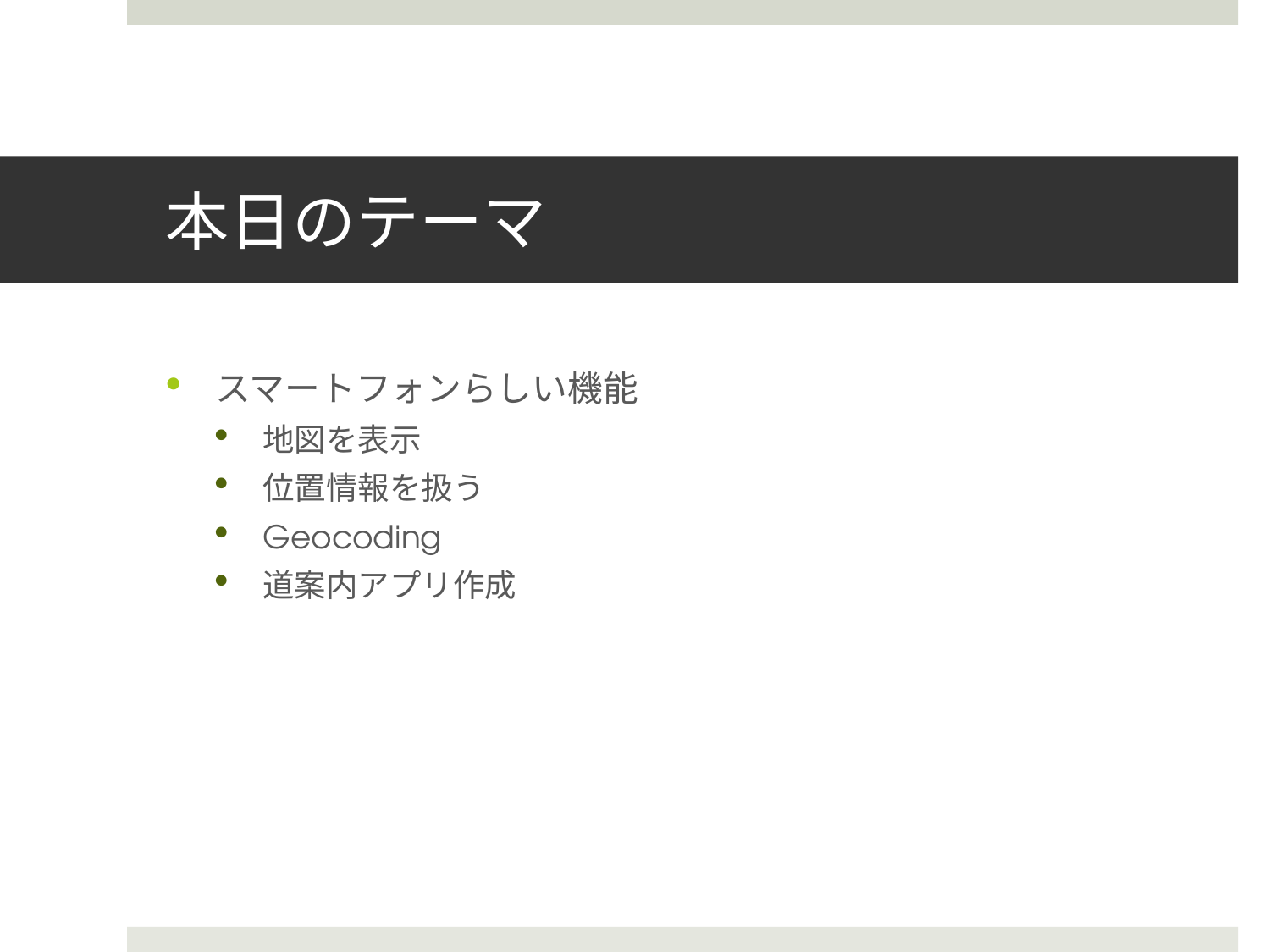

# 本日のテーマ
スマートフォンらしい機能
地図を表示
位置情報を扱う
Geocoding
道案内アプリ作成